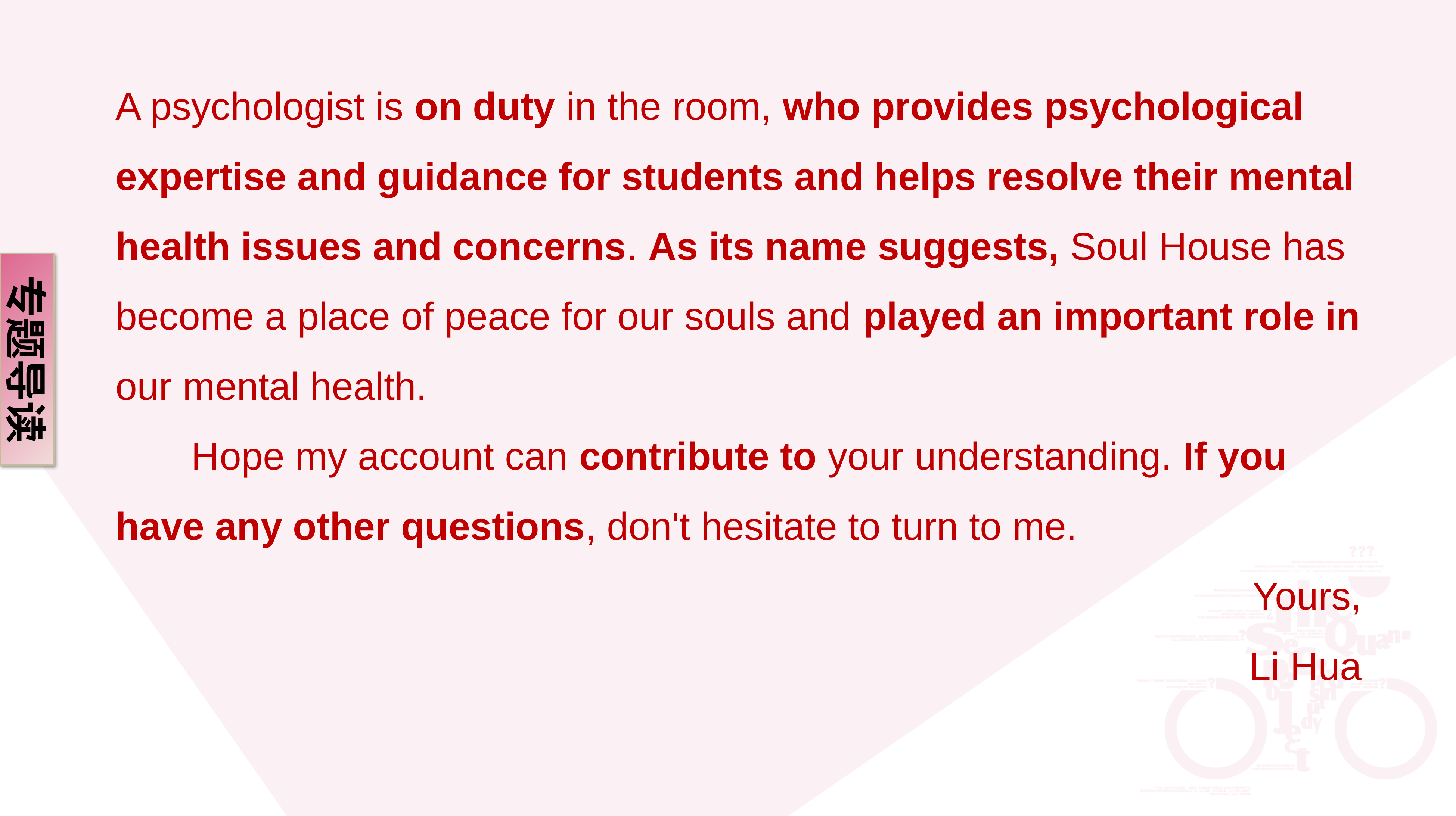

A psychologist is on duty in the room, who provides psychological expertise and guidance for students and helps resolve their mental health issues and concerns. As its name suggests, Soul House has become a place of peace for our souls and played an important role in our mental health.
       Hope my account can contribute to your understanding. If you have any other questions, don't hesitate to turn to me.
Yours,
Li Hua
专题导读